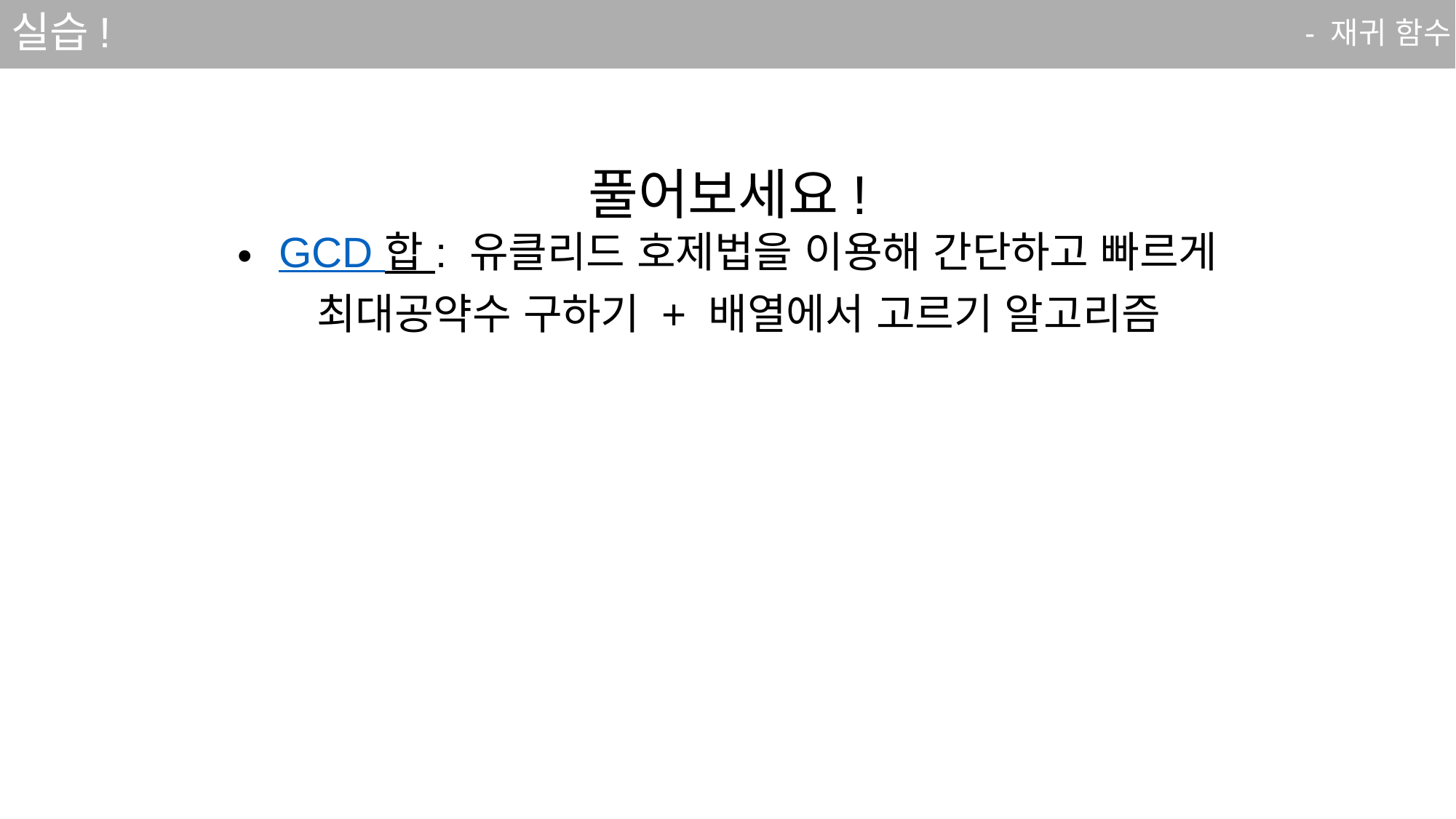

# 실습!
- 재귀 함수
풀어보세요!
GCD 합 : 유클리드 호제법을 이용해 간단하고 빠르게
 최대공약수 구하기 + 배열에서 고르기 알고리즘